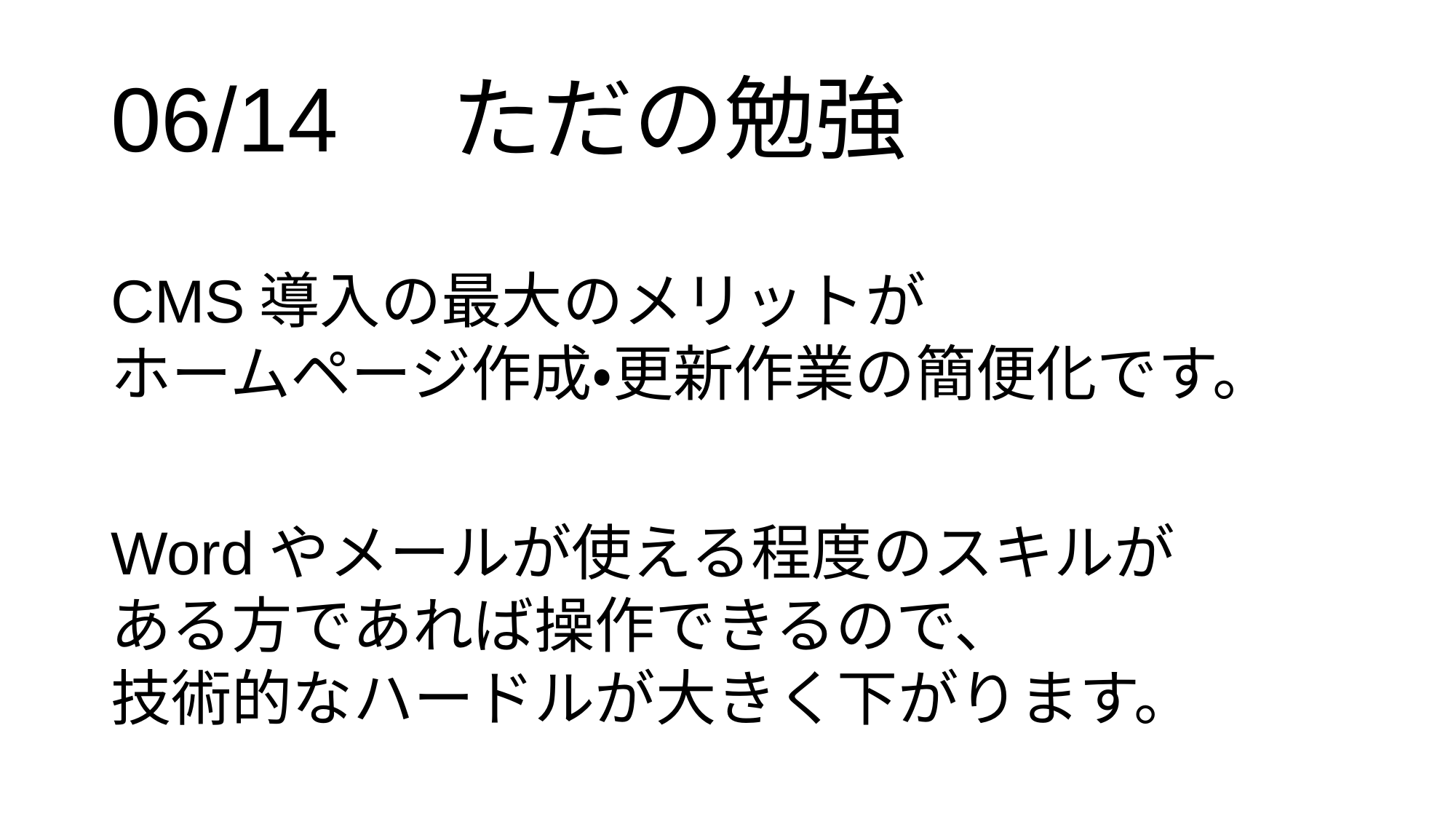

# 06/14　ただの勉強
CMS導入の最大のメリットが
ホームページ作成・更新作業の簡便化です。
Wordやメールが使える程度のスキルが
ある方であれば操作できるので、
技術的なハードルが大きく下がります。